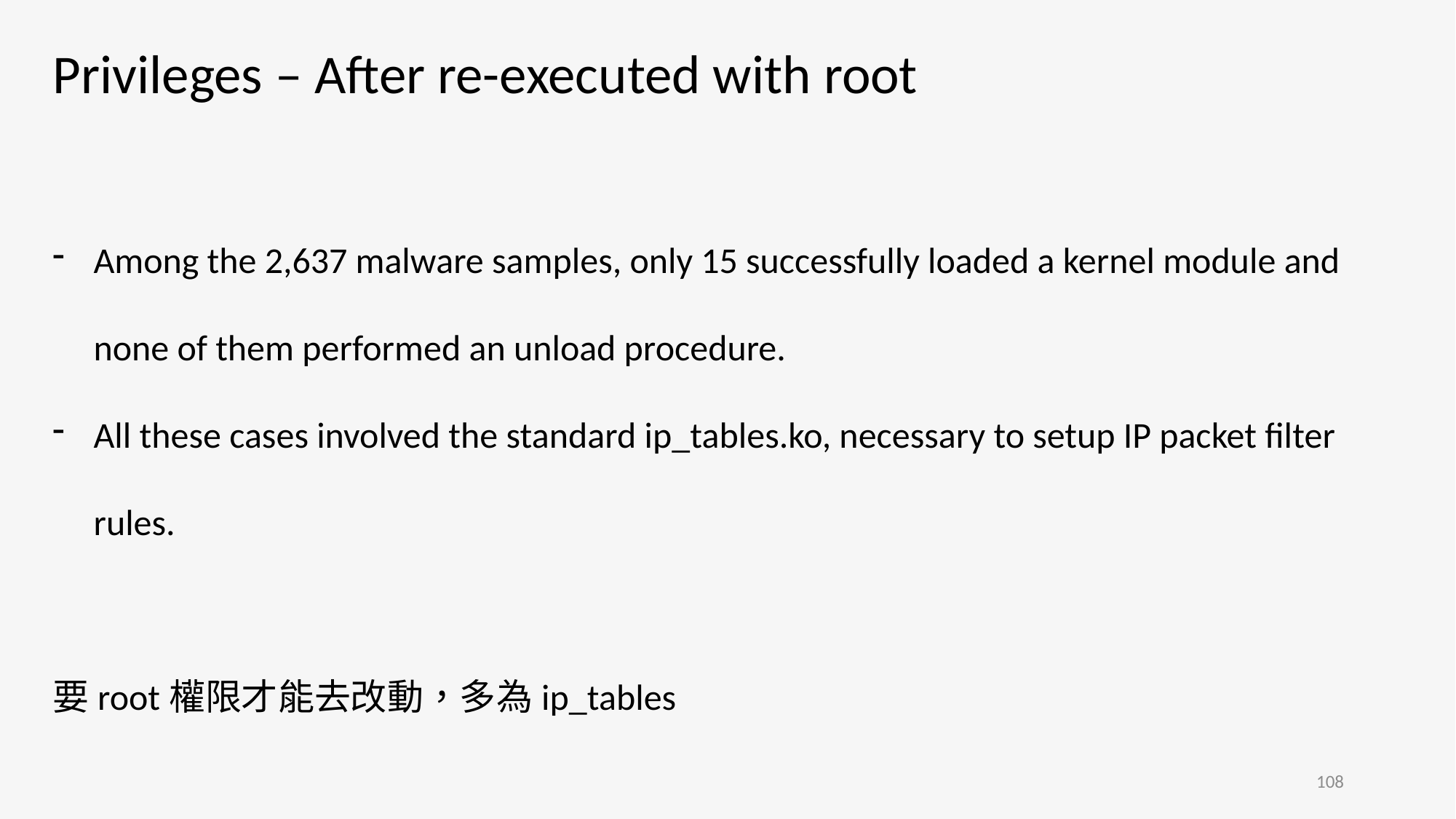

# Privileges – After re-executed with root
Among the 2,637 malware samples, only 15 successfully loaded a kernel module and none of them performed an unload procedure.
All these cases involved the standard ip_tables.ko, necessary to setup IP packet filter rules.

要root權限才能去改動，多為ip_tables
108